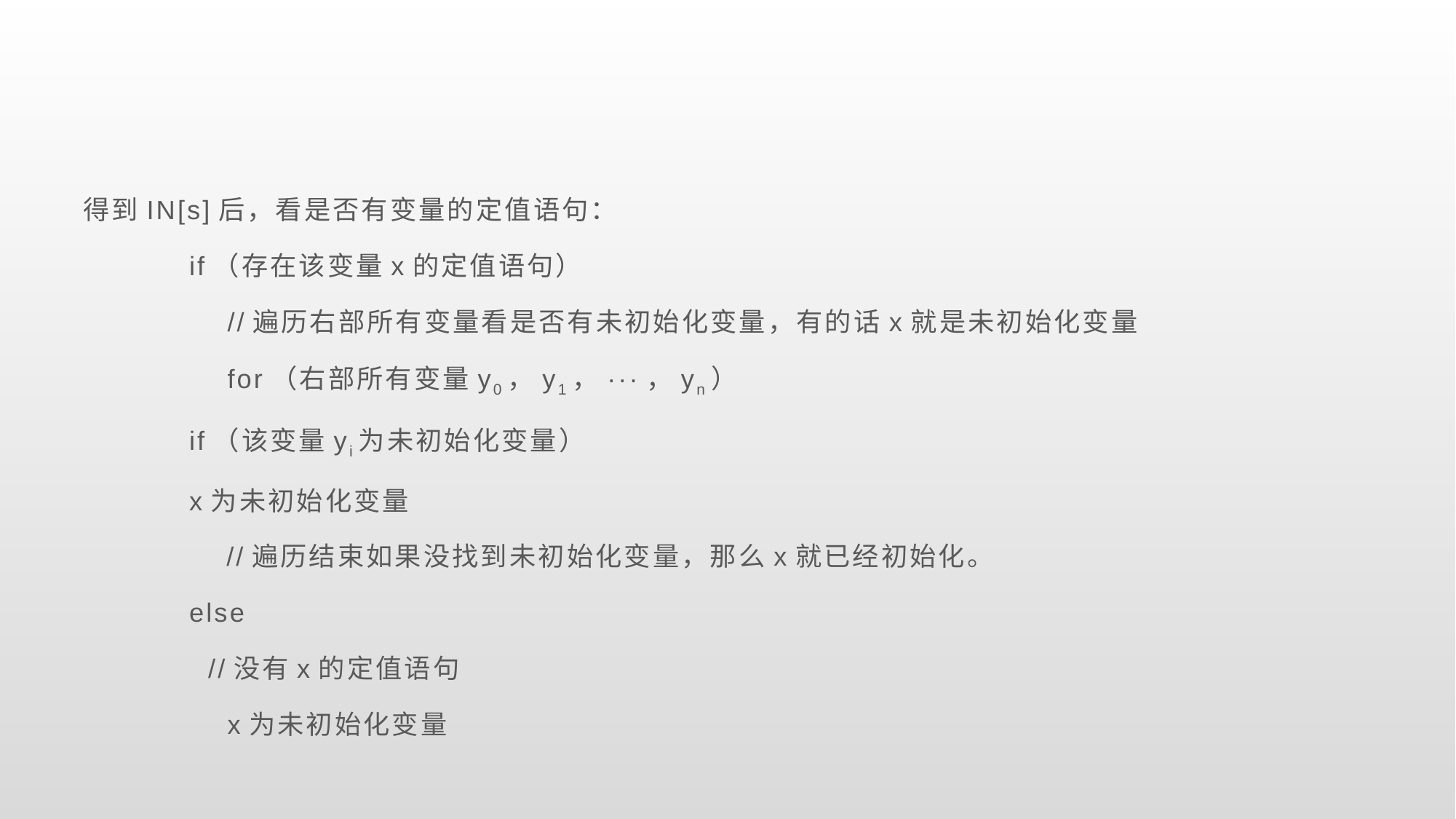

#
得到IN[s]后，看是否有变量的定值语句：
	if（存在该变量x的定值语句）
	    //遍历右部所有变量看是否有未初始化变量，有的话x就是未初始化变量
	    for（右部所有变量y0，y1，···，yn）
		if（该变量yi为未初始化变量）
			x为未初始化变量
               //遍历结束如果没找到未初始化变量，那么x就已经初始化。
	else
	  //没有x的定值语句
	    x为未初始化变量